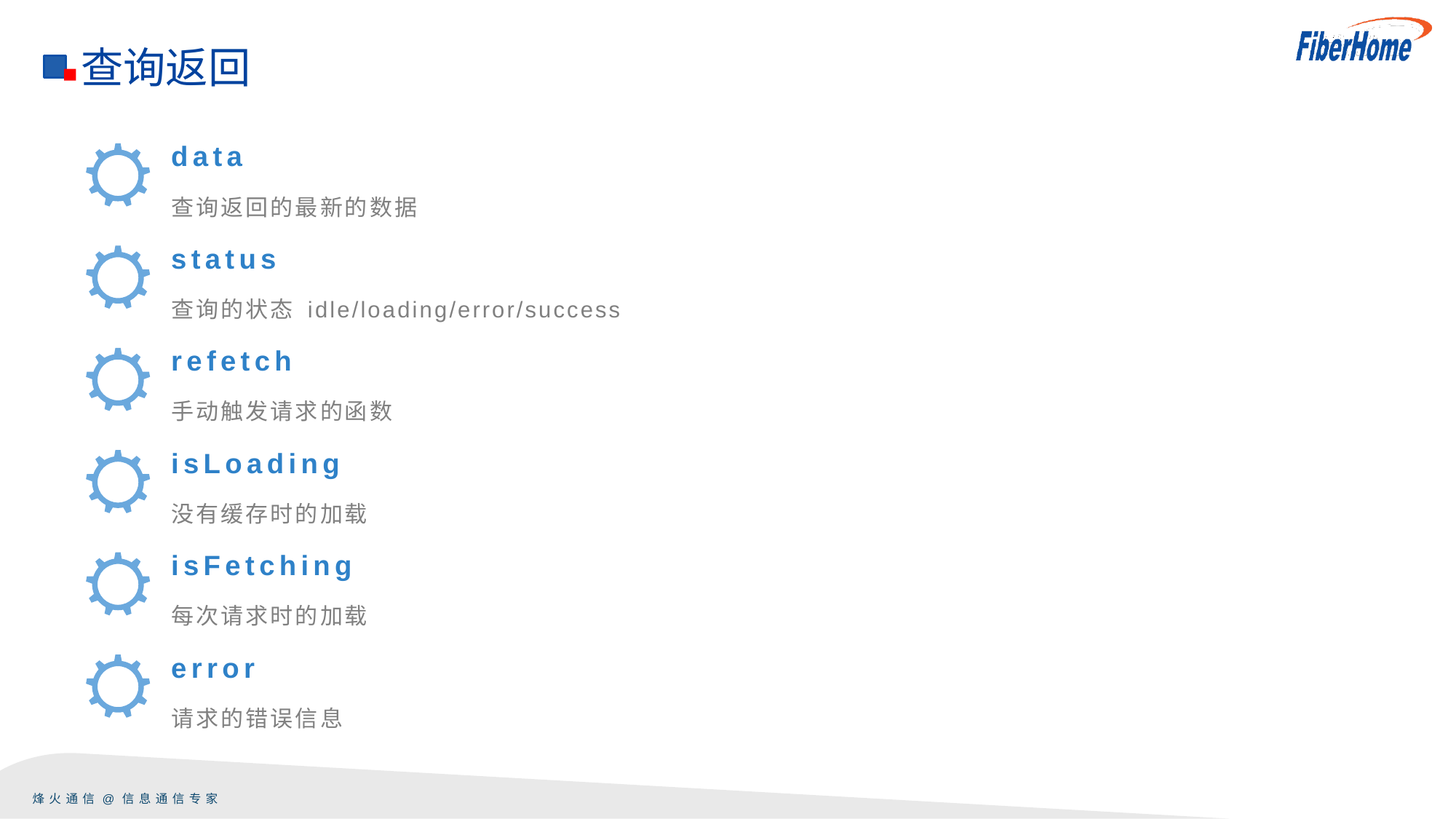

查询返回
data

查询返回的最新的数据
status

查询的状态 idle/loading/error/success
refetch

手动触发请求的函数
isLoading

没有缓存时的加载
isFetching

每次请求时的加载
error

请求的错误信息